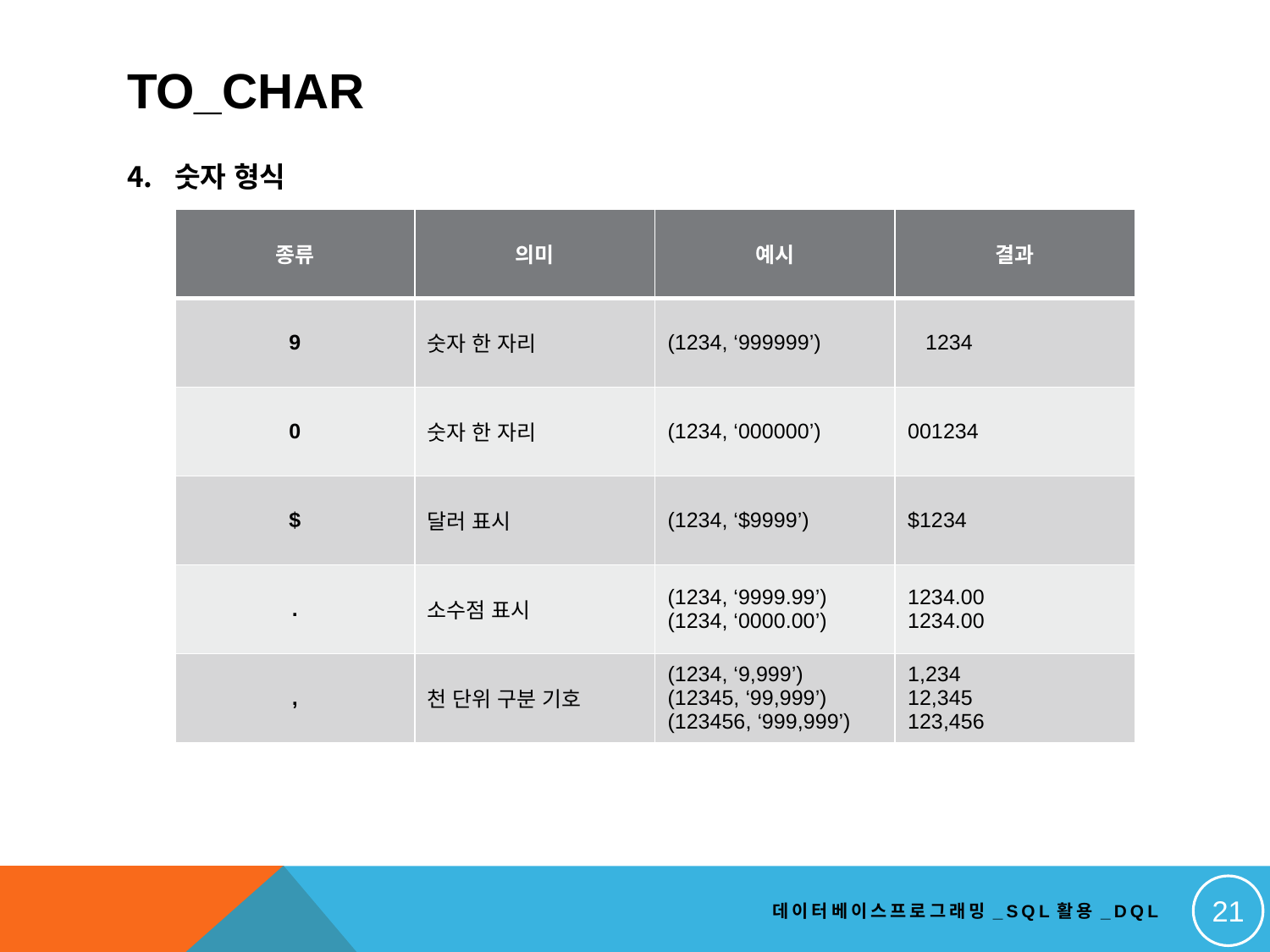

# TO_char
숫자 형식

| 종류 | 의미 | 예시 | 결과 |
| --- | --- | --- | --- |
| 9 | 숫자 한 자리 | (1234, ‘999999’) | 1234 |
| 0 | 숫자 한 자리 | (1234, ‘000000’) | 001234 |
| $ | 달러 표시 | (1234, ‘$9999’) | $1234 |
| . | 소수점 표시 | (1234, ‘9999.99’) (1234, ‘0000.00’) | 1234.00 1234.00 |
| , | 천 단위 구분 기호 | (1234, ‘9,999’) (12345, ‘99,999’) (123456, ‘999,999’) | 1,234 12,345 123,456 |
21
데이터베이스프로그래밍_SQL활용_DQL